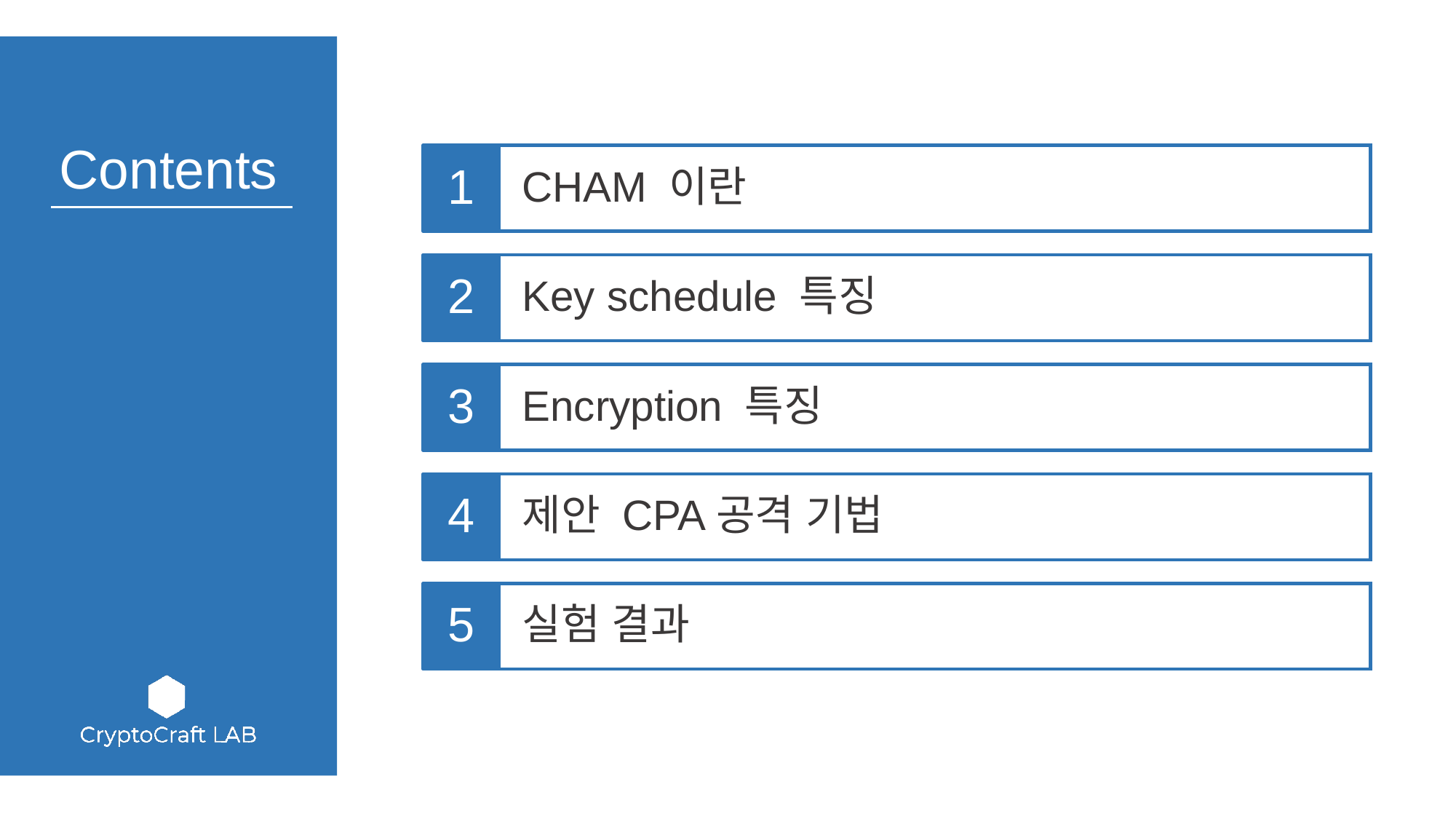

1
CHAM 이란
2
Key schedule 특징
3
Encryption 특징
4
제안 CPA공격 기법
5
실험 결과